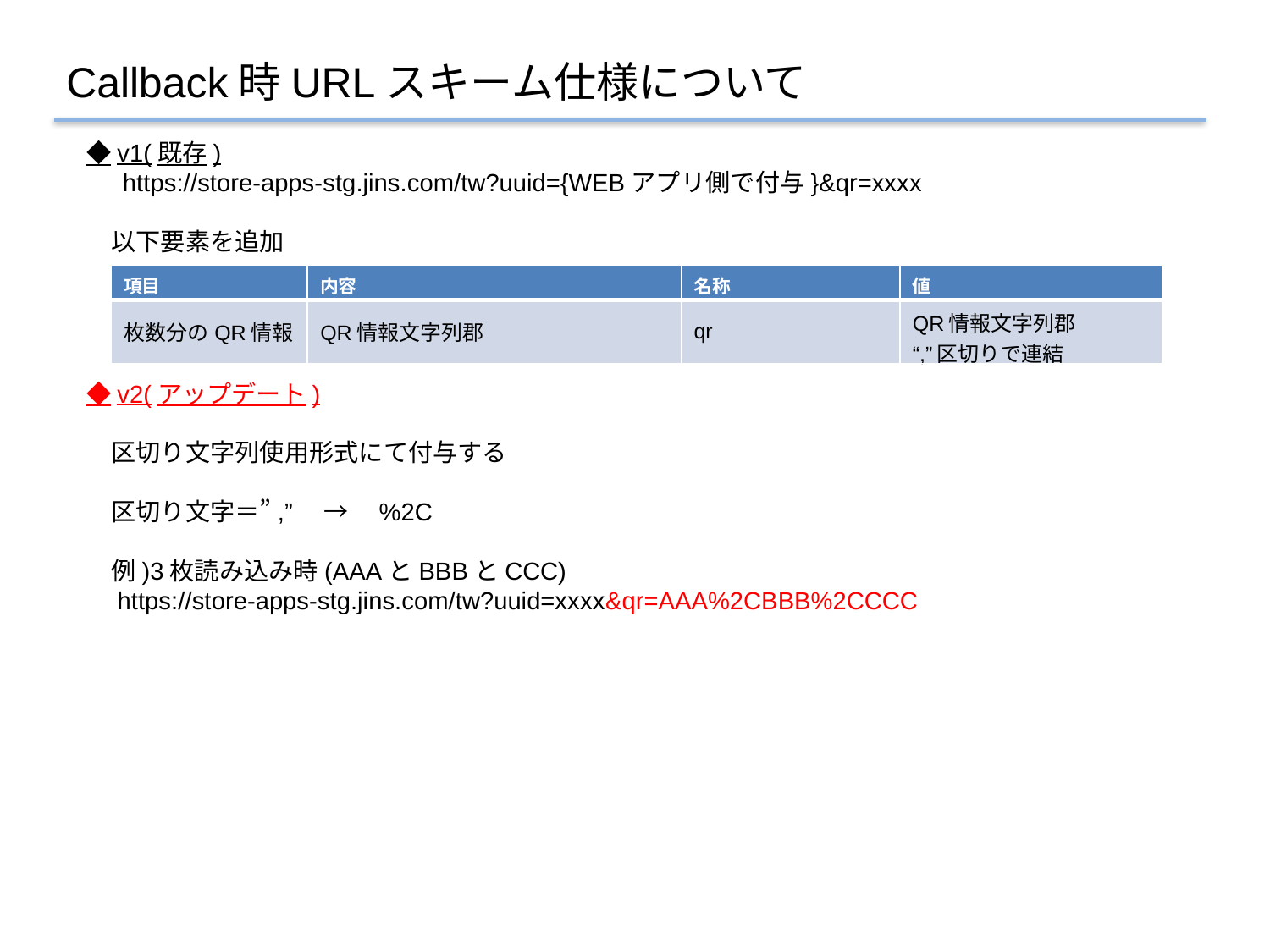

Callback時URLスキーム仕様について
　◆v1(既存)
　　 https://store-apps-stg.jins.com/tw?uuid={WEBアプリ側で付与}&qr=xxxx

　　以下要素を追加
| 項目 | 内容 | 名称 | 値 |
| --- | --- | --- | --- |
| 枚数分のQR情報 | QR情報文字列郡 | qr | QR情報文字列郡 “,”区切りで連結 |
　◆v2(アップデート)

　　区切り文字列使用形式にて付与する

　　区切り文字＝”,”　→　%2C

　　例)3枚読み込み時(AAAとBBBとCCC)
　　https://store-apps-stg.jins.com/tw?uuid=xxxx&qr=AAA%2CBBB%2CCCC